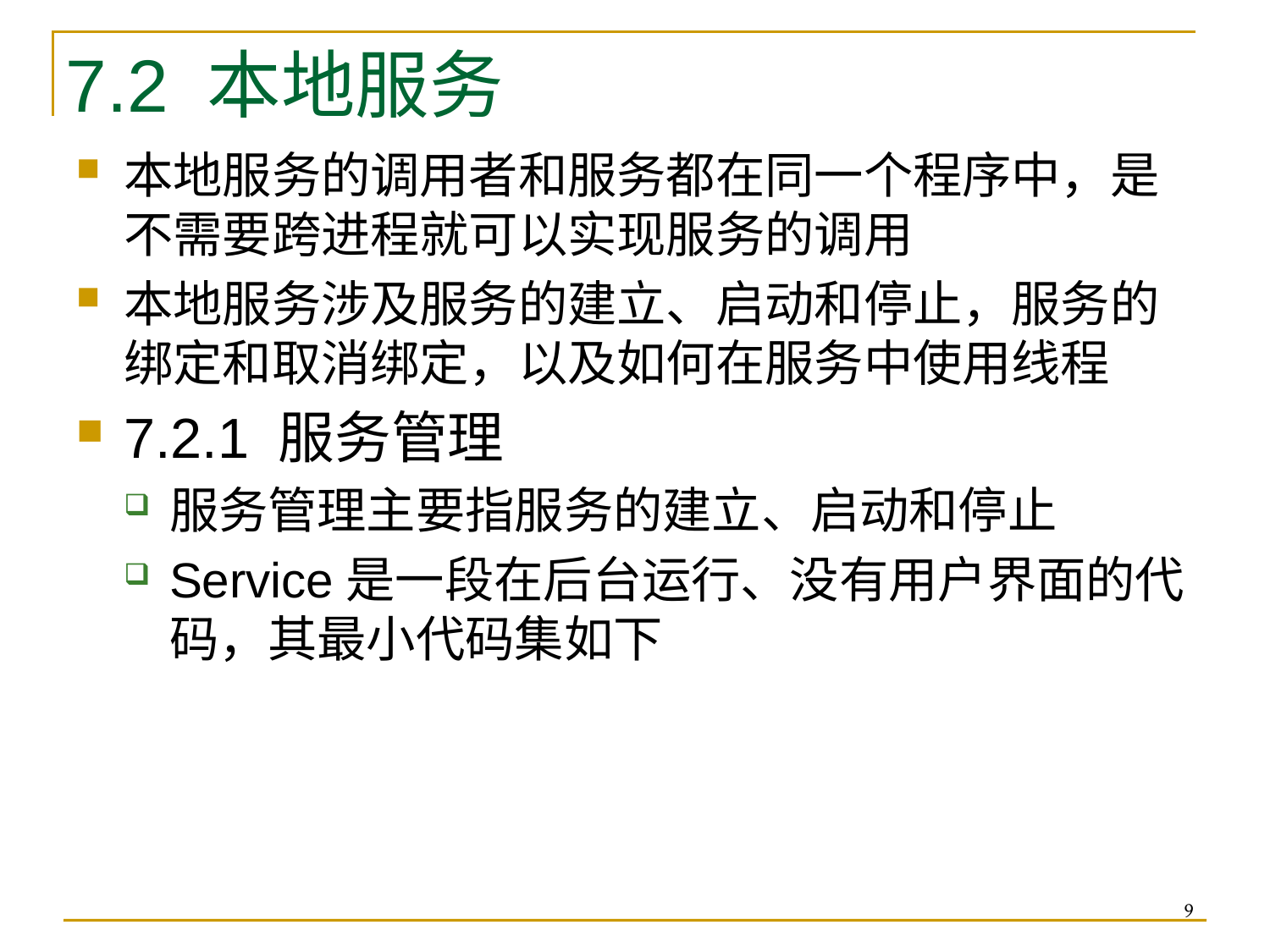

# 7.2 本地服务
本地服务的调用者和服务都在同一个程序中，是不需要跨进程就可以实现服务的调用
本地服务涉及服务的建立、启动和停止，服务的绑定和取消绑定，以及如何在服务中使用线程
7.2.1 服务管理
服务管理主要指服务的建立、启动和停止
Service是一段在后台运行、没有用户界面的代码，其最小代码集如下
9